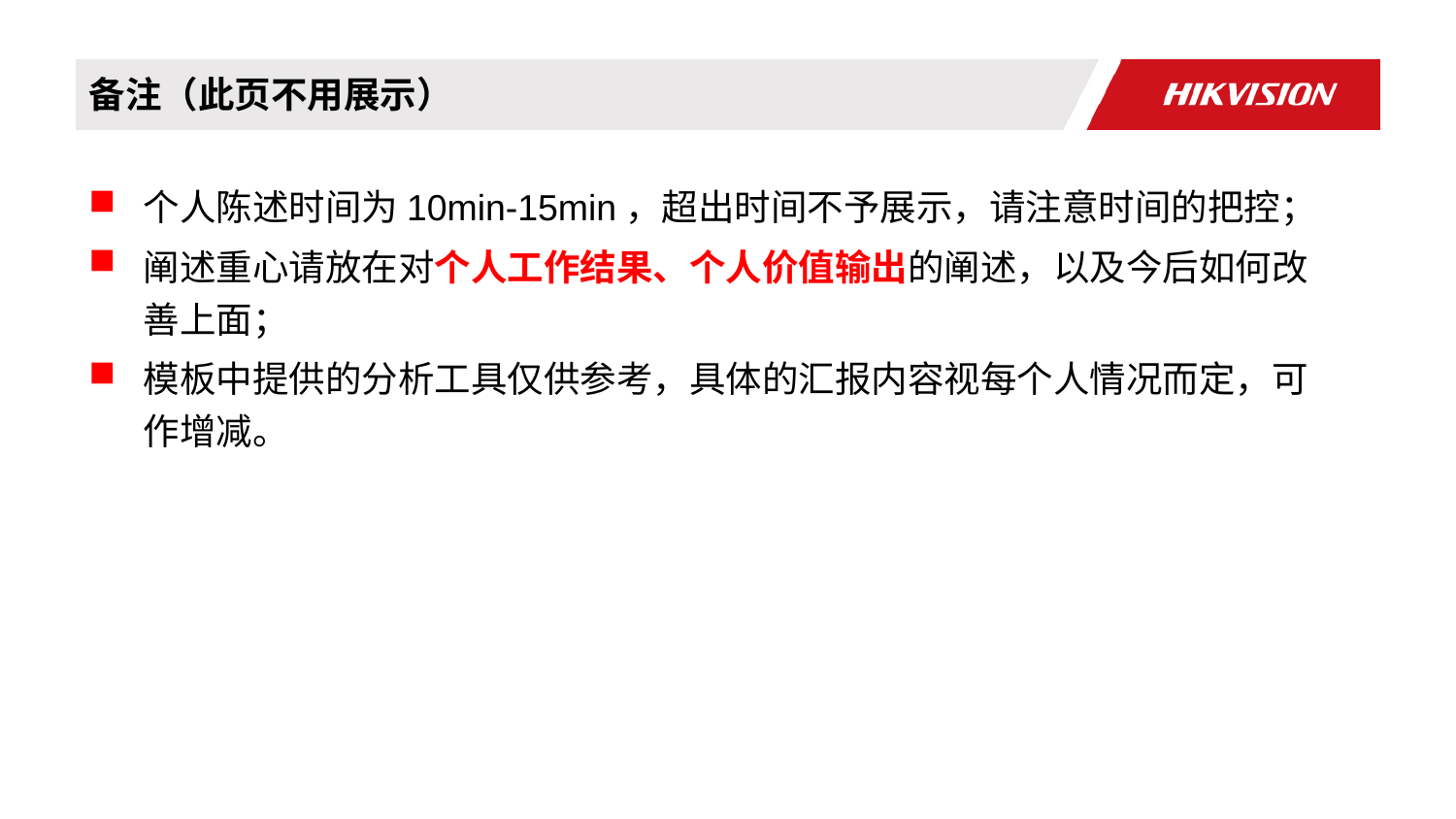

备注（此页不用展示）
个人陈述时间为10min-15min，超出时间不予展示，请注意时间的把控；
阐述重心请放在对个人工作结果、个人价值输出的阐述，以及今后如何改善上面；
模板中提供的分析工具仅供参考，具体的汇报内容视每个人情况而定，可作增减。